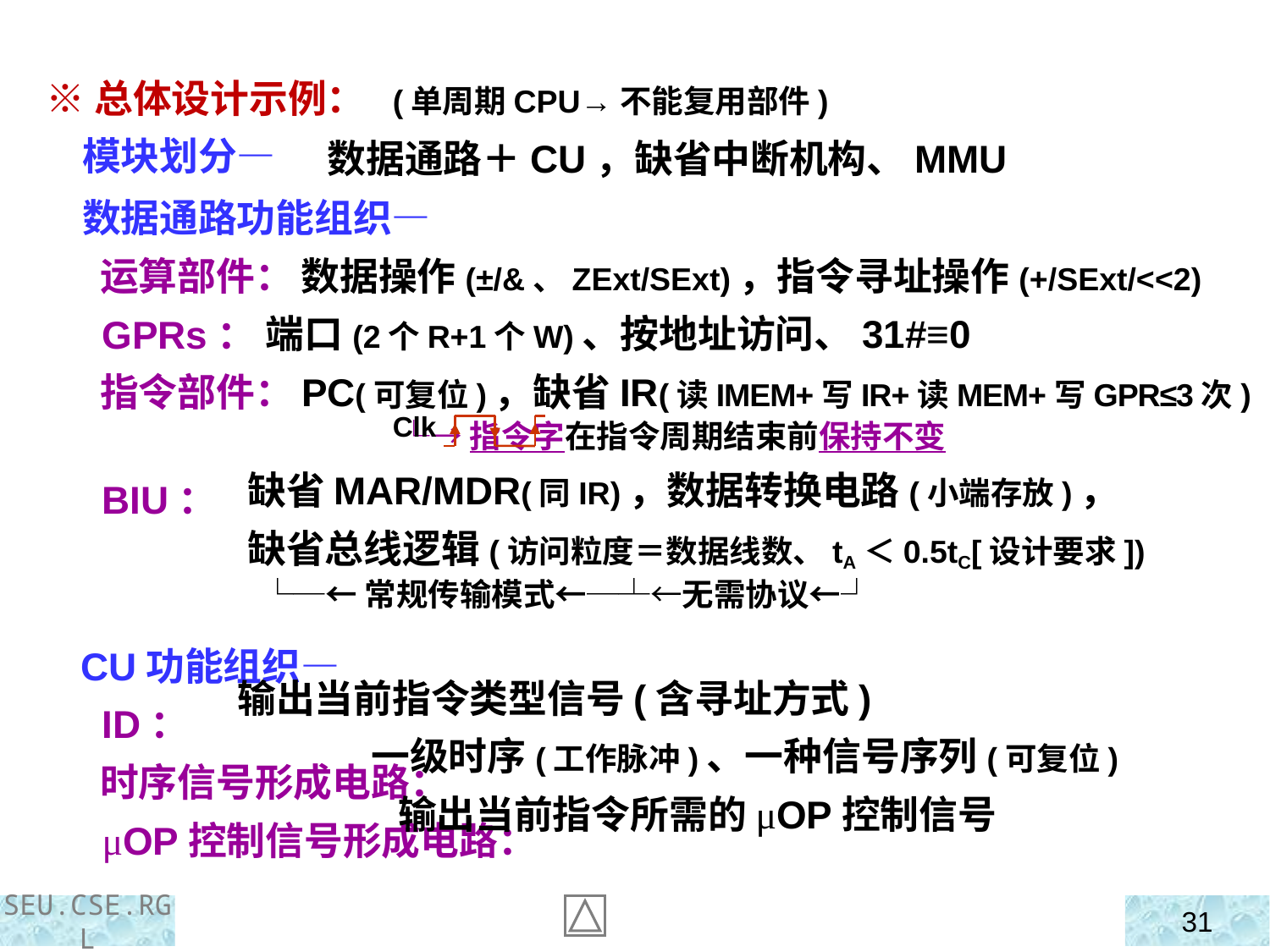

※总体设计示例：  (单周期CPU→不能复用部件)
    模块划分—
    数据通路功能组织—
      运算部件：
      GPRs：
      指令部件：

      BIU：

    CU功能组织—
      ID：
      时序信号形成电路：
      μOP控制信号形成电路：
数据通路＋CU，缺省中断机构、MMU
     数据操作(±/&、ZExt/SExt)，指令寻址操作(+/SExt/<<2)
 端口(2个R+1个W)、按地址访问、31#≡0
     PC(可复位)，缺省IR(读IMEM+写IR+读MEM+写GPR≤3次)
                     └→指令字在指令周期结束前保持不变
缺省MAR/MDR(同IR)，数据转换电路(小端存放)，
缺省总线逻辑(访问粒度＝数据线数、tA＜0.5tC[设计要求])
  └─←常规传输模式←─┴←无需协议←┘
Clk
输出当前指令类型信号(含寻址方式)
              一级时序(工作脉冲)、一种信号序列(可复位)
                 输出当前指令所需的μOP控制信号
SEU.CSE.RGL
31